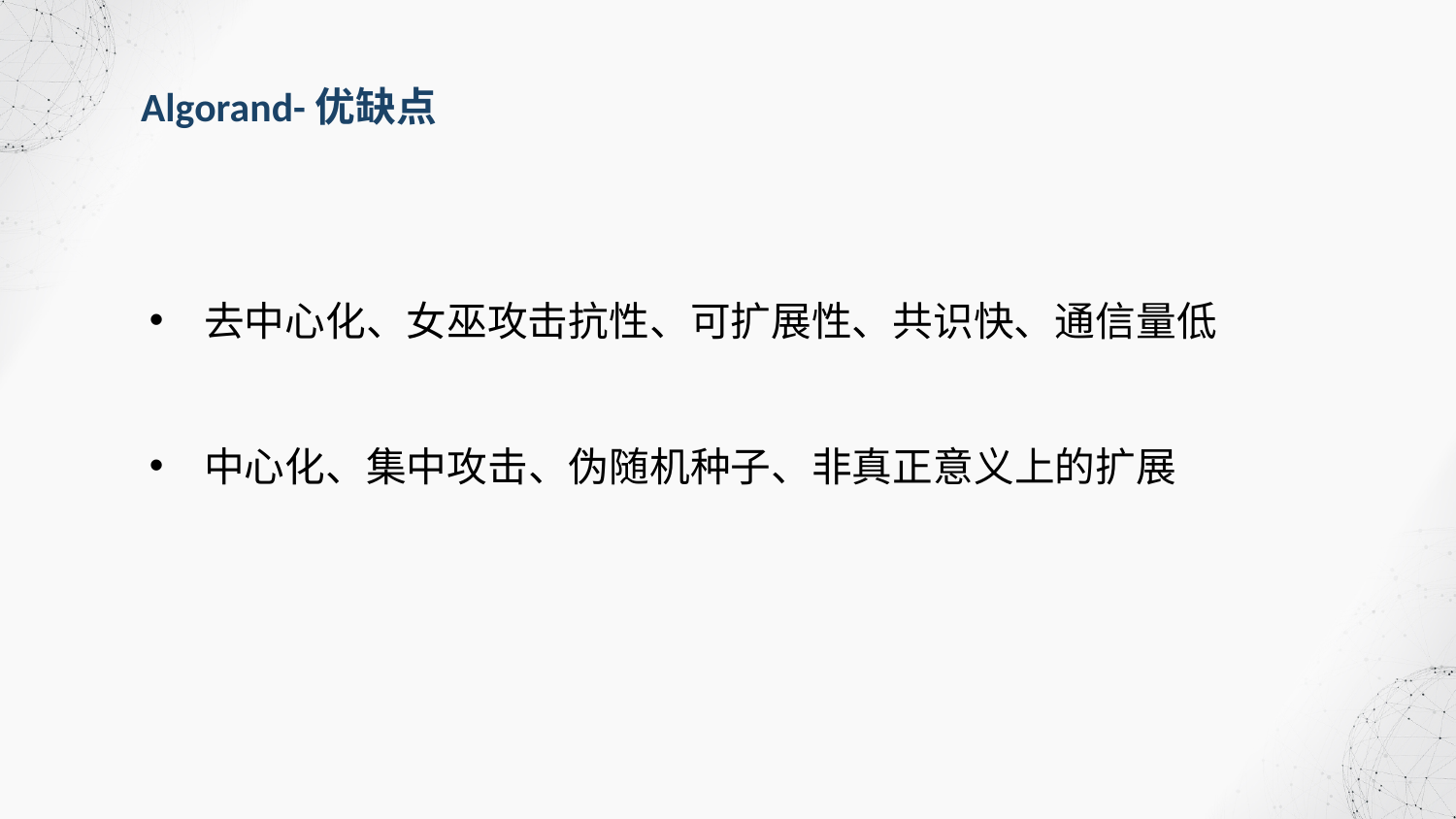

Algorand-优缺点
去中心化、女巫攻击抗性、可扩展性、共识快、通信量低

中心化、集中攻击、伪随机种子、非真正意义上的扩展